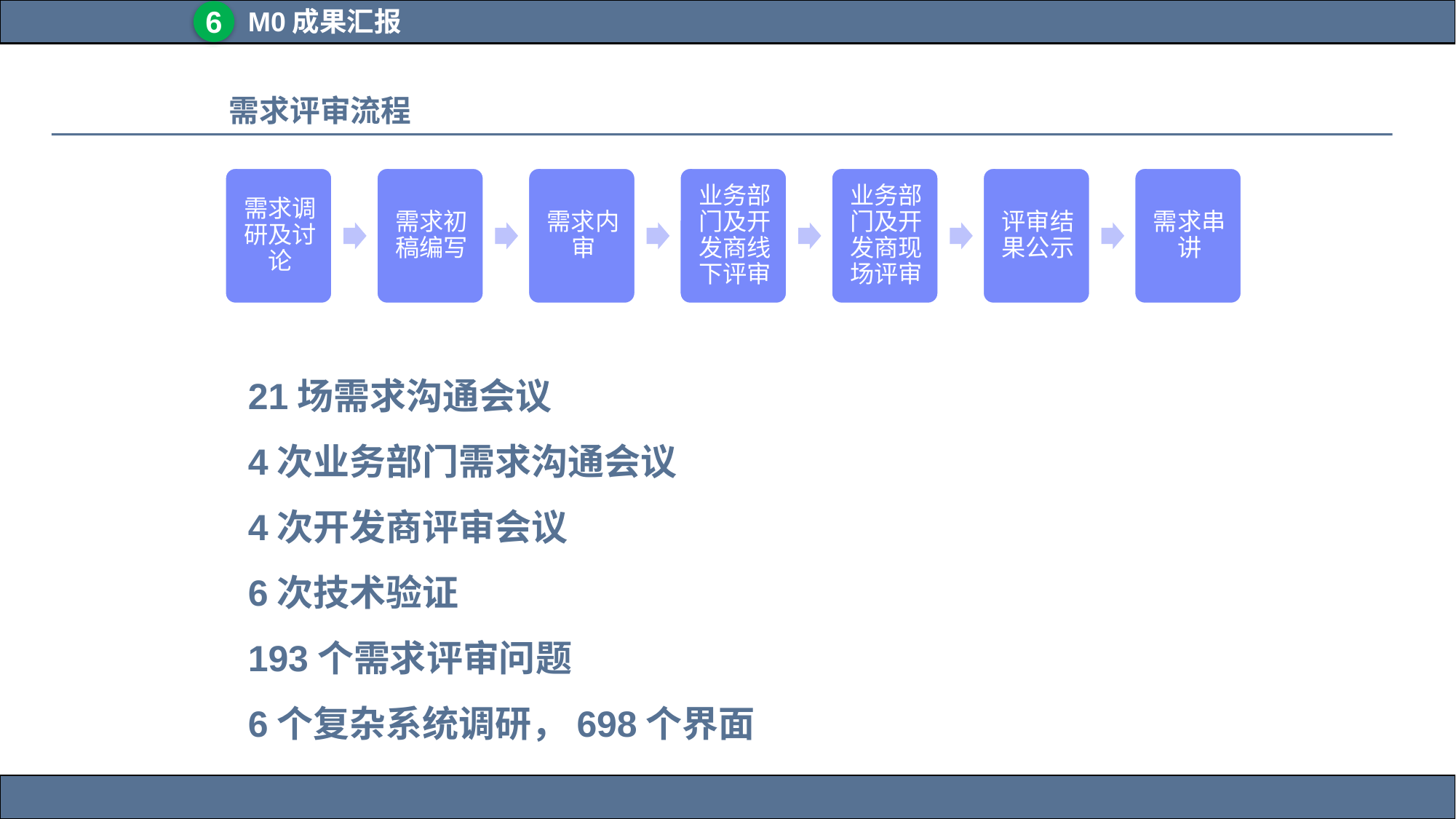

6
M0成果汇报
# 需求评审流程
需求调研及讨论

需求初稿编写

需求内审

业务部门及开发商线下评审

业务部门及开发商现场评审

评审结果公示

需求串讲
21场需求沟通会议
4次业务部门需求沟通会议
4次开发商评审会议
6次技术验证
193个需求评审问题
6个复杂系统调研，698个界面